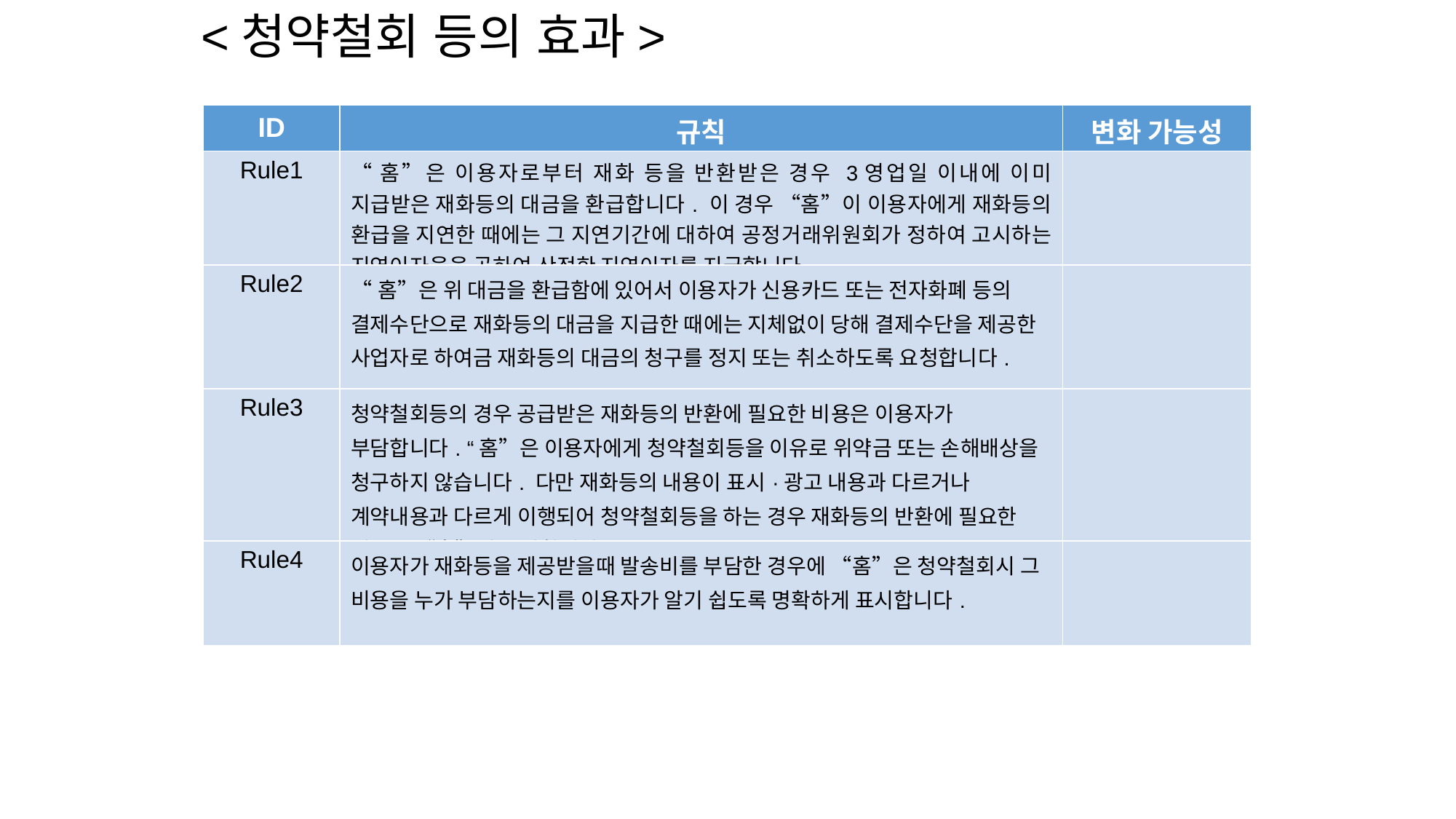

<청약철회 등의 효과>
| ID | 규칙 | 변화 가능성 |
| --- | --- | --- |
| Rule1 | “홈”은 이용자로부터 재화 등을 반환받은 경우 3영업일 이내에 이미 지급받은 재화등의 대금을 환급합니다. 이 경우 “홈”이 이용자에게 재화등의 환급을 지연한 때에는 그 지연기간에 대하여 공정거래위원회가 정하여 고시하는 지연이자율을 곱하여 산정한 지연이자를 지급합니다. |  |
| Rule2 | “홈”은 위 대금을 환급함에 있어서 이용자가 신용카드 또는 전자화폐 등의 결제수단으로 재화등의 대금을 지급한 때에는 지체없이 당해 결제수단을 제공한 사업자로 하여금 재화등의 대금의 청구를 정지 또는 취소하도록 요청합니다. |  |
| Rule3 | 청약철회등의 경우 공급받은 재화등의 반환에 필요한 비용은 이용자가 부담합니다. “홈”은 이용자에게 청약철회등을 이유로 위약금 또는 손해배상을 청구하지 않습니다. 다만 재화등의 내용이 표시·광고 내용과 다르거나 계약내용과 다르게 이행되어 청약철회등을 하는 경우 재화등의 반환에 필요한 비용은 “홈”이 부담합니다. |  |
| Rule4 | 이용자가 재화등을 제공받을때 발송비를 부담한 경우에 “홈”은 청약철회시 그 비용을 누가 부담하는지를 이용자가 알기 쉽도록 명확하게 표시합니다. |  |